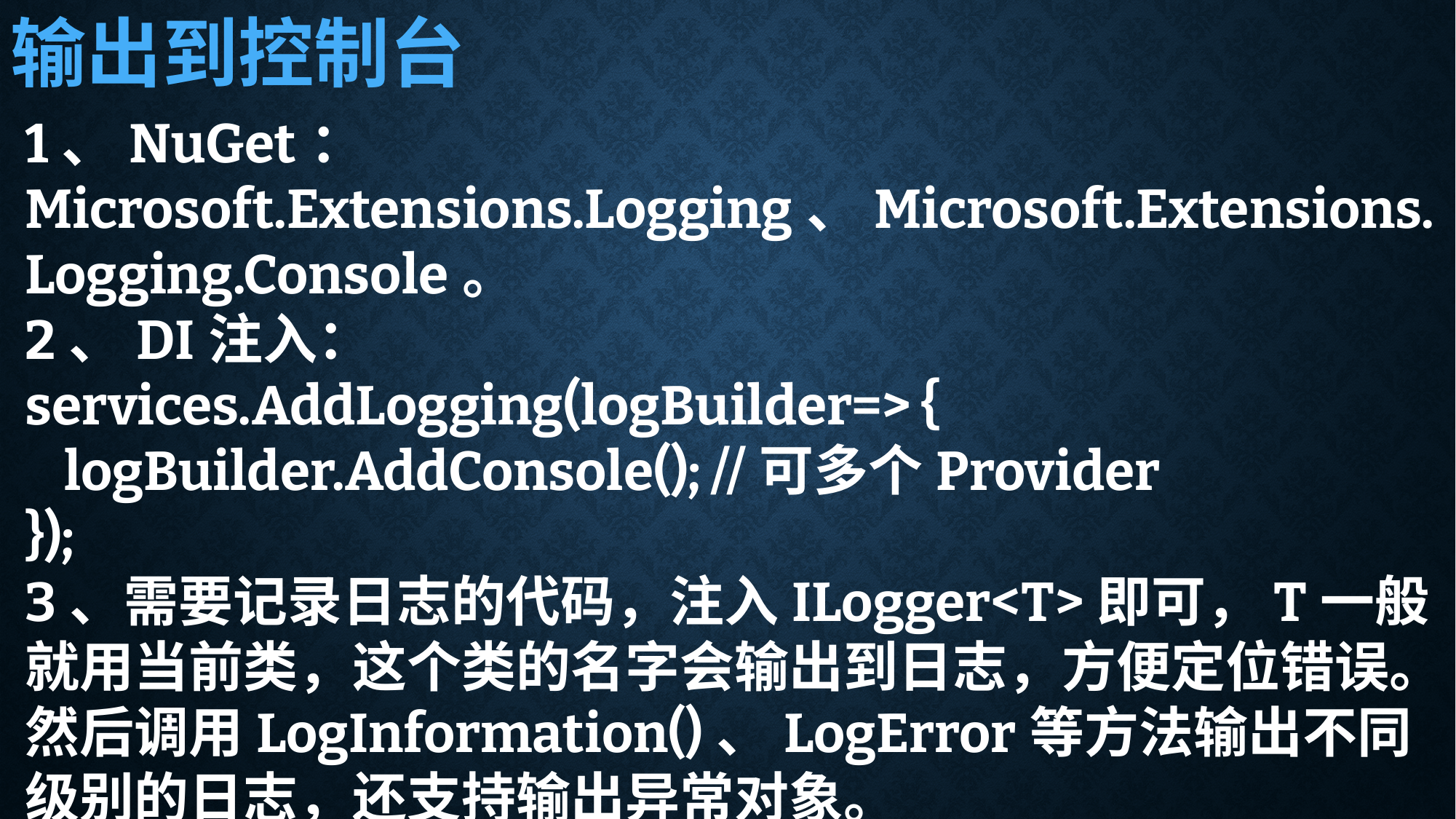

输出到控制台
1、NuGet：Microsoft.Extensions.Logging、Microsoft.Extensions.Logging.Console。
2、DI注入：
services.AddLogging(logBuilder=> {
    logBuilder.AddConsole(); //可多个Provider
});
3、需要记录日志的代码，注入ILogger<T>即可，T一般就用当前类，这个类的名字会输出到日志，方便定位错误。然后调用LogInformation()、LogError等方法输出不同级别的日志，还支持输出异常对象。